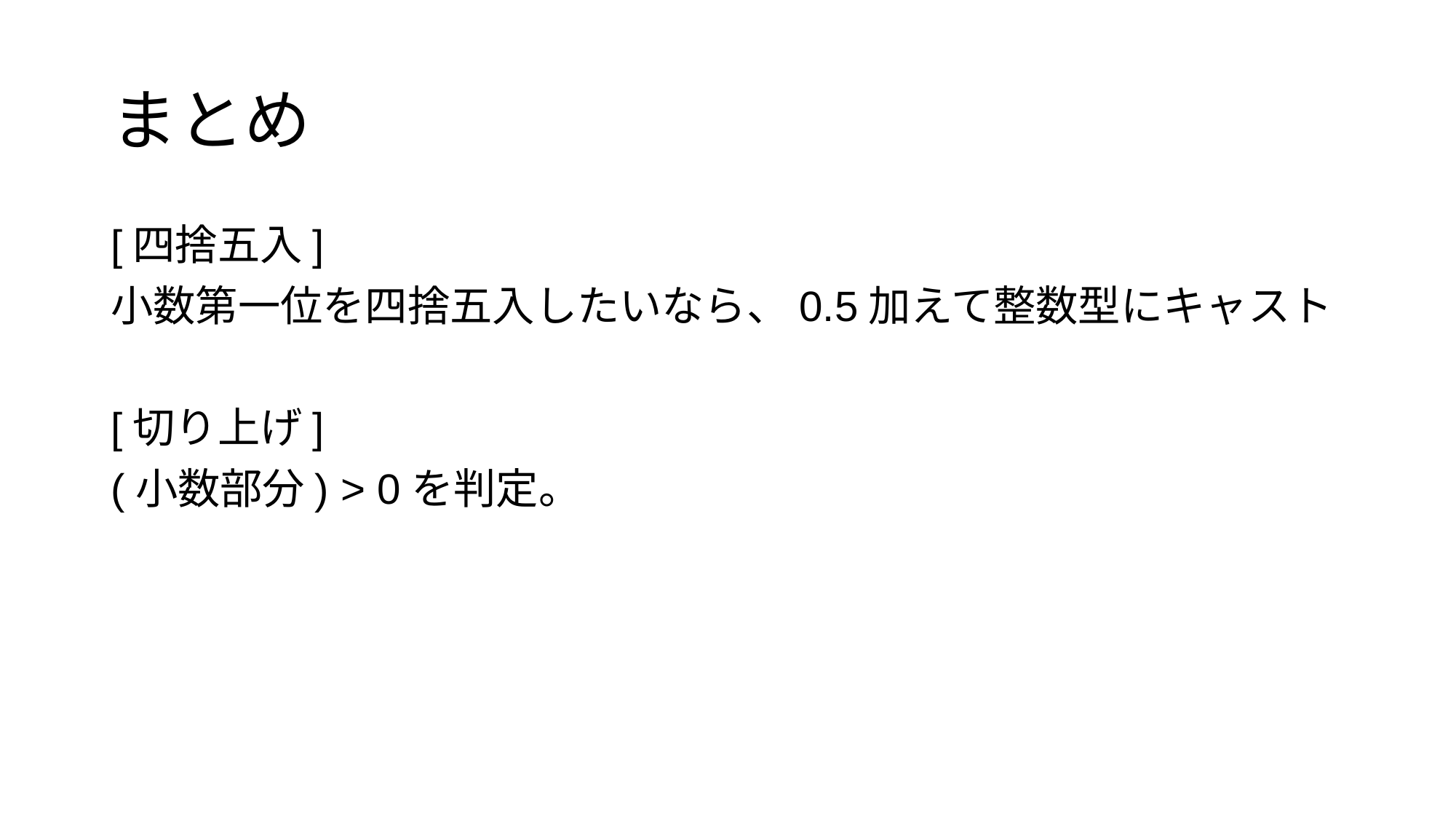

# まとめ
[四捨五入]
小数第一位を四捨五入したいなら、0.5加えて整数型にキャスト

[切り上げ]
(小数部分) > 0を判定。